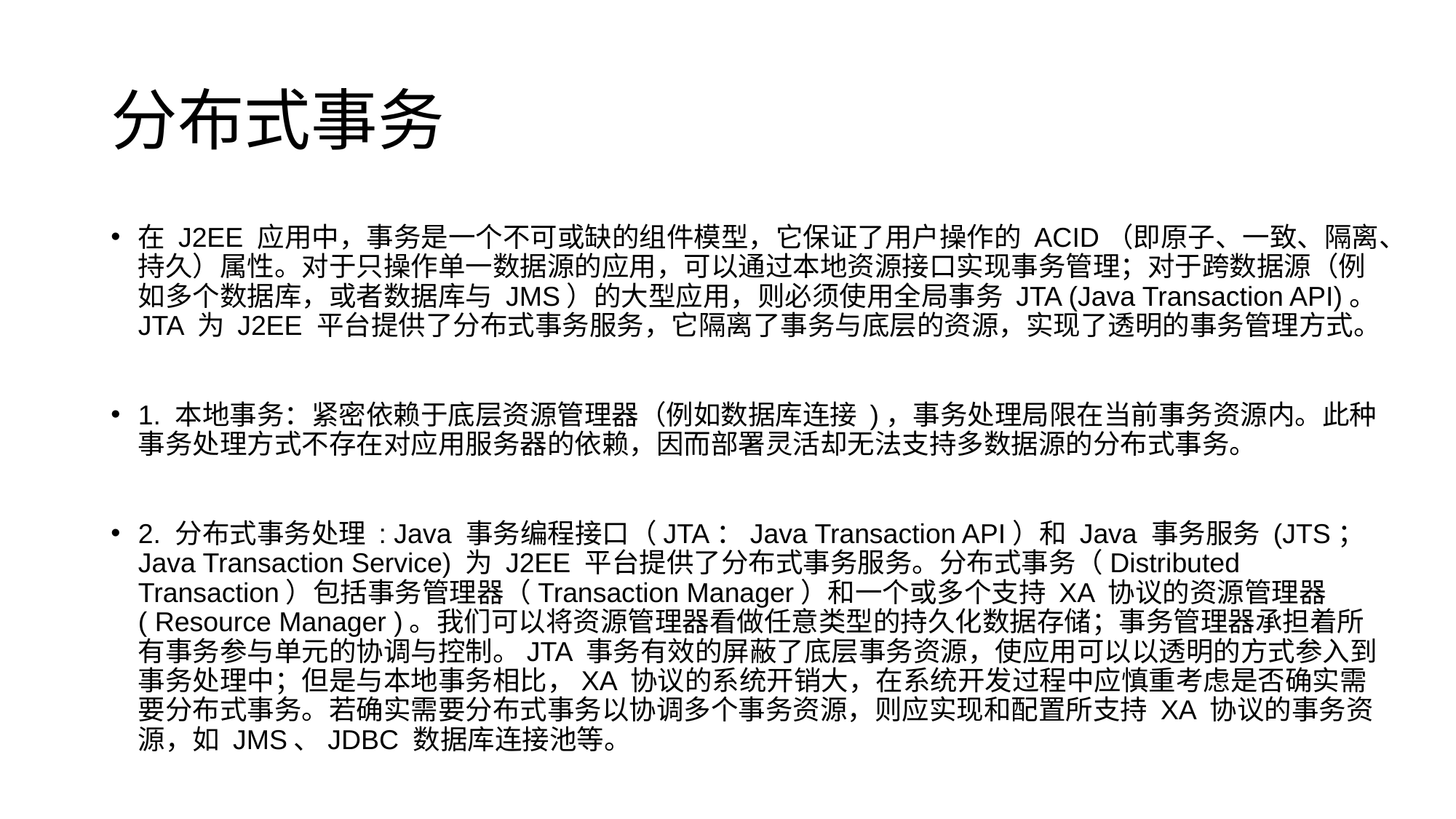

# 分布式事务
在 J2EE 应用中，事务是一个不可或缺的组件模型，它保证了用户操作的 ACID（即原子、一致、隔离、持久）属性。对于只操作单一数据源的应用，可以通过本地资源接口实现事务管理；对于跨数据源（例如多个数据库，或者数据库与 JMS）的大型应用，则必须使用全局事务 JTA (Java Transaction API)。JTA 为 J2EE 平台提供了分布式事务服务，它隔离了事务与底层的资源，实现了透明的事务管理方式。

1. 本地事务：紧密依赖于底层资源管理器（例如数据库连接 )，事务处理局限在当前事务资源内。此种事务处理方式不存在对应用服务器的依赖，因而部署灵活却无法支持多数据源的分布式事务。

2. 分布式事务处理 : Java 事务编程接口（JTA：Java Transaction API）和 Java 事务服务 (JTS；Java Transaction Service) 为 J2EE 平台提供了分布式事务服务。分布式事务（Distributed Transaction）包括事务管理器（Transaction Manager）和一个或多个支持 XA 协议的资源管理器 ( Resource Manager )。我们可以将资源管理器看做任意类型的持久化数据存储；事务管理器承担着所有事务参与单元的协调与控制。JTA 事务有效的屏蔽了底层事务资源，使应用可以以透明的方式参入到事务处理中；但是与本地事务相比，XA 协议的系统开销大，在系统开发过程中应慎重考虑是否确实需要分布式事务。若确实需要分布式事务以协调多个事务资源，则应实现和配置所支持 XA 协议的事务资源，如 JMS、JDBC 数据库连接池等。